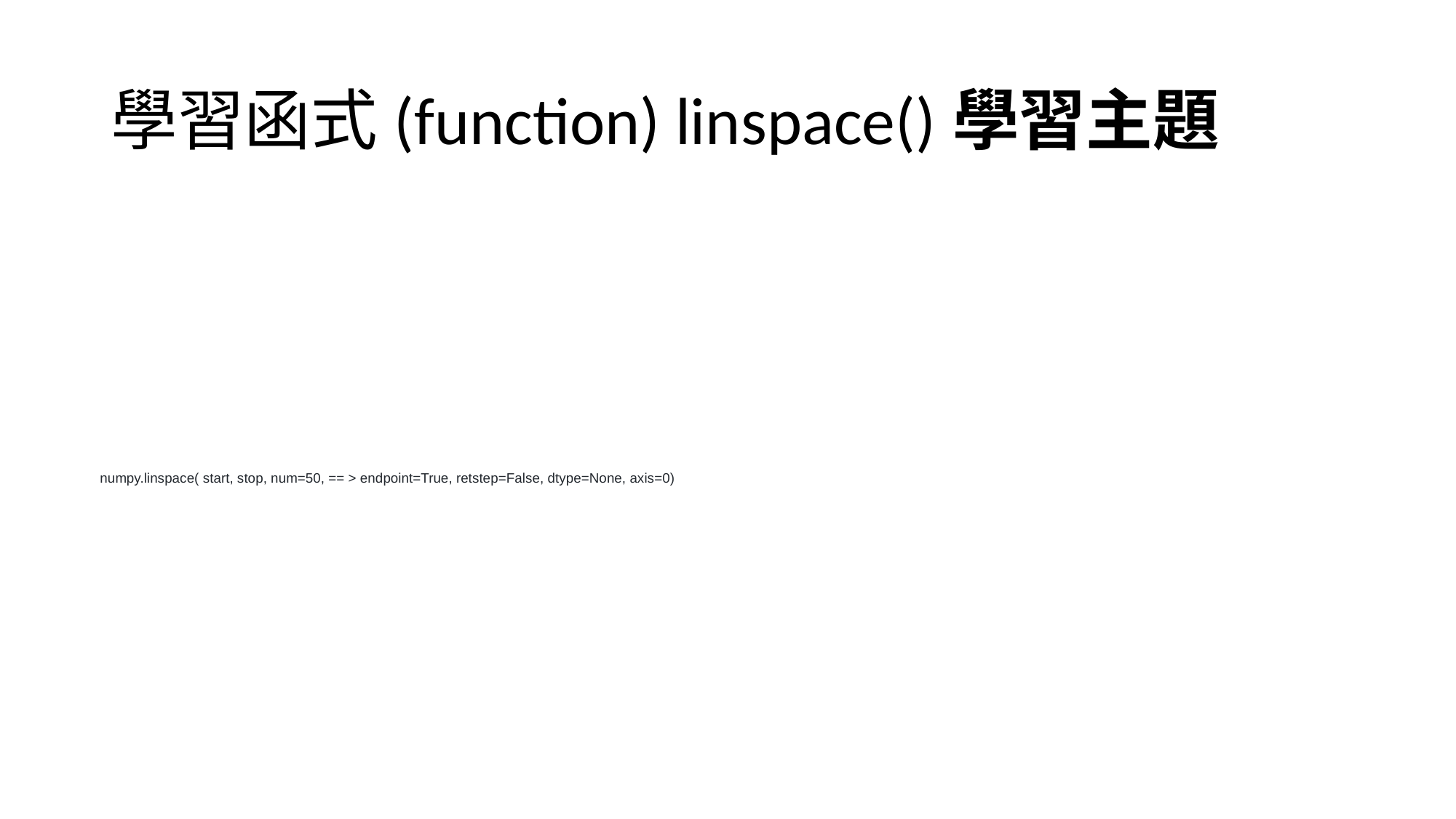

# 學習函式(function) linspace()學習主題
numpy.linspace( start, stop, num=50, == > endpoint=True, retstep=False, dtype=None, axis=0)